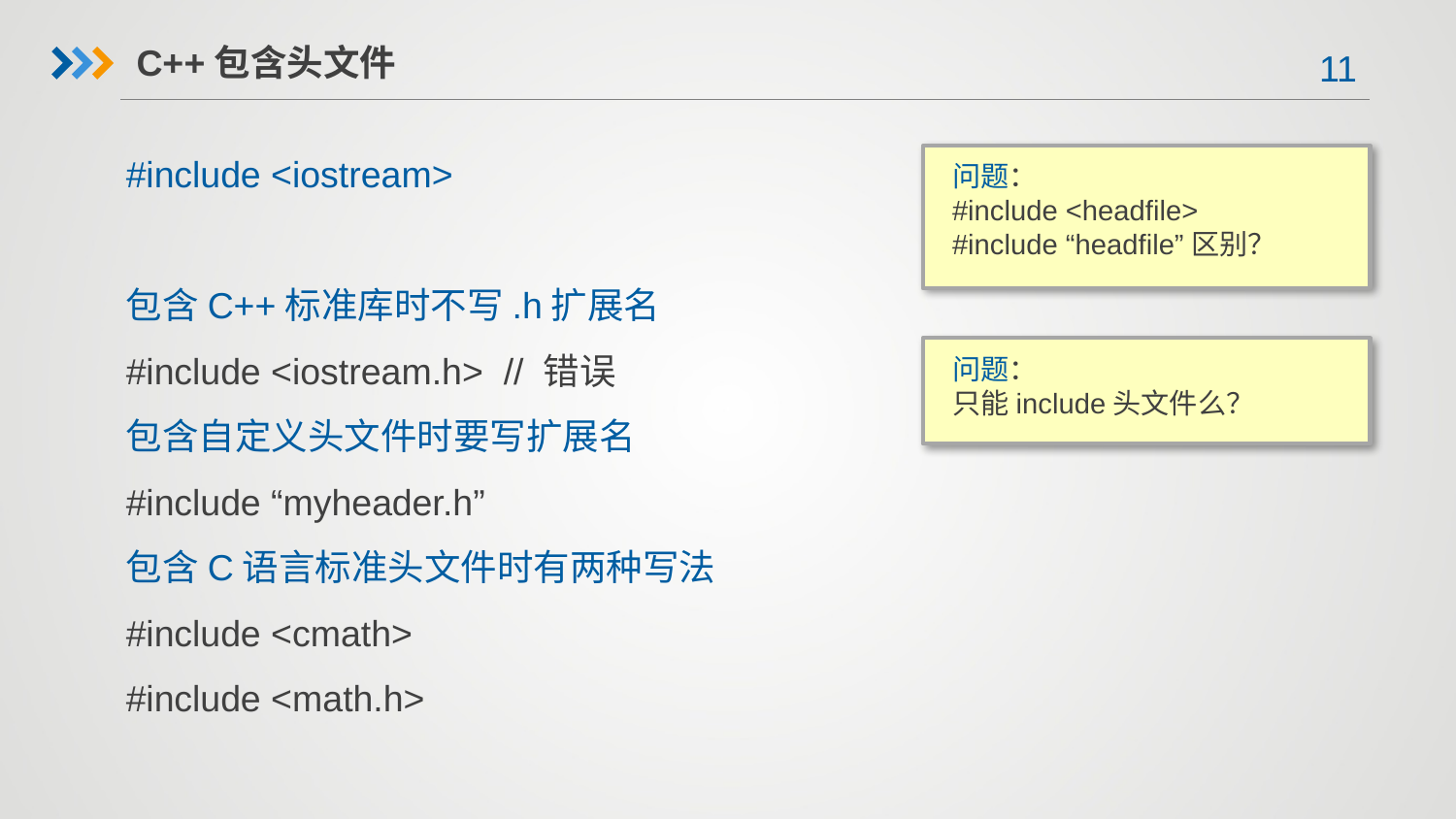

C++包含头文件
#include <iostream>

包含C++标准库时不写.h扩展名
#include <iostream.h>  // 错误
包含自定义头文件时要写扩展名
#include “myheader.h”
包含C语言标准头文件时有两种写法
#include <cmath>
#include <math.h>

问题：
#include <headfile>
#include “headfile”区别？

问题：
只能include头文件么？